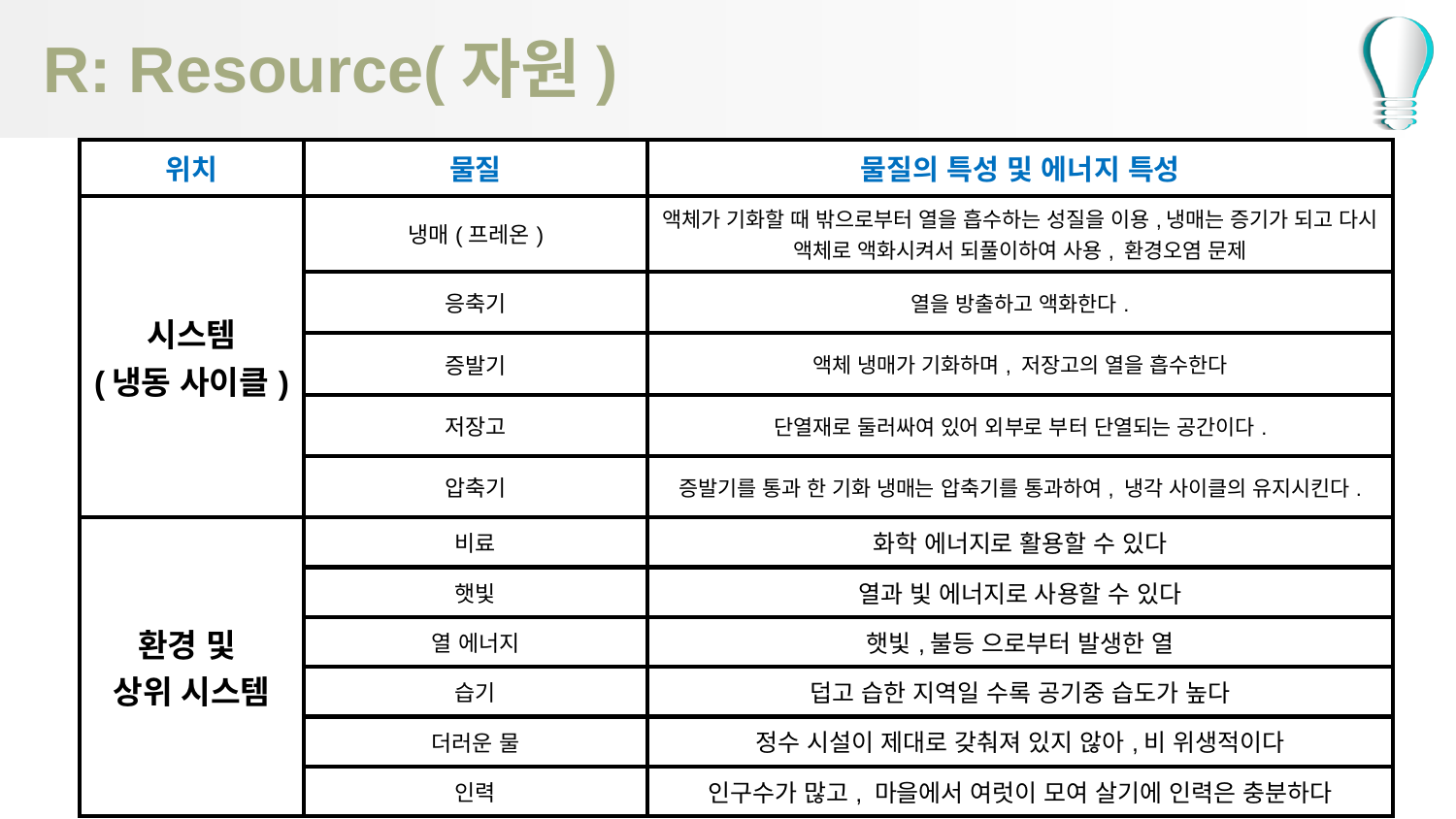

#
R: Resource(자원)
| 위치 | 물질 | 물질의 특성 및 에너지 특성 |
| --- | --- | --- |
| 시스템 (냉동 사이클) | 냉매(프레온) | 액체가 기화할 때 밖으로부터 열을 흡수하는 성질을 이용,냉매는 증기가 되고 다시 액체로 액화시켜서 되풀이하여 사용, 환경오염 문제 |
|  | 응축기 | 열을 방출하고 액화한다. |
|  | 증발기 | 액체 냉매가 기화하며, 저장고의 열을 흡수한다 |
|  | 저장고 | 단열재로 둘러싸여 있어 외부로 부터 단열되는 공간이다. |
|  | 압축기 | 증발기를 통과 한 기화 냉매는 압축기를 통과하여, 냉각 사이클의 유지시킨다. |
| 환경 및 상위 시스템 | 비료 | 화학 에너지로 활용할 수 있다 |
|  | 햇빛 | 열과 빛 에너지로 사용할 수 있다 |
|  | 열 에너지 | 햇빛,불등 으로부터 발생한 열 |
|  | 습기 | 덥고 습한 지역일 수록 공기중 습도가 높다 |
|  | 더러운 물 | 정수 시설이 제대로 갖춰져 있지 않아,비 위생적이다 |
|  | 인력 | 인구수가 많고, 마을에서 여럿이 모여 살기에 인력은 충분하다 |